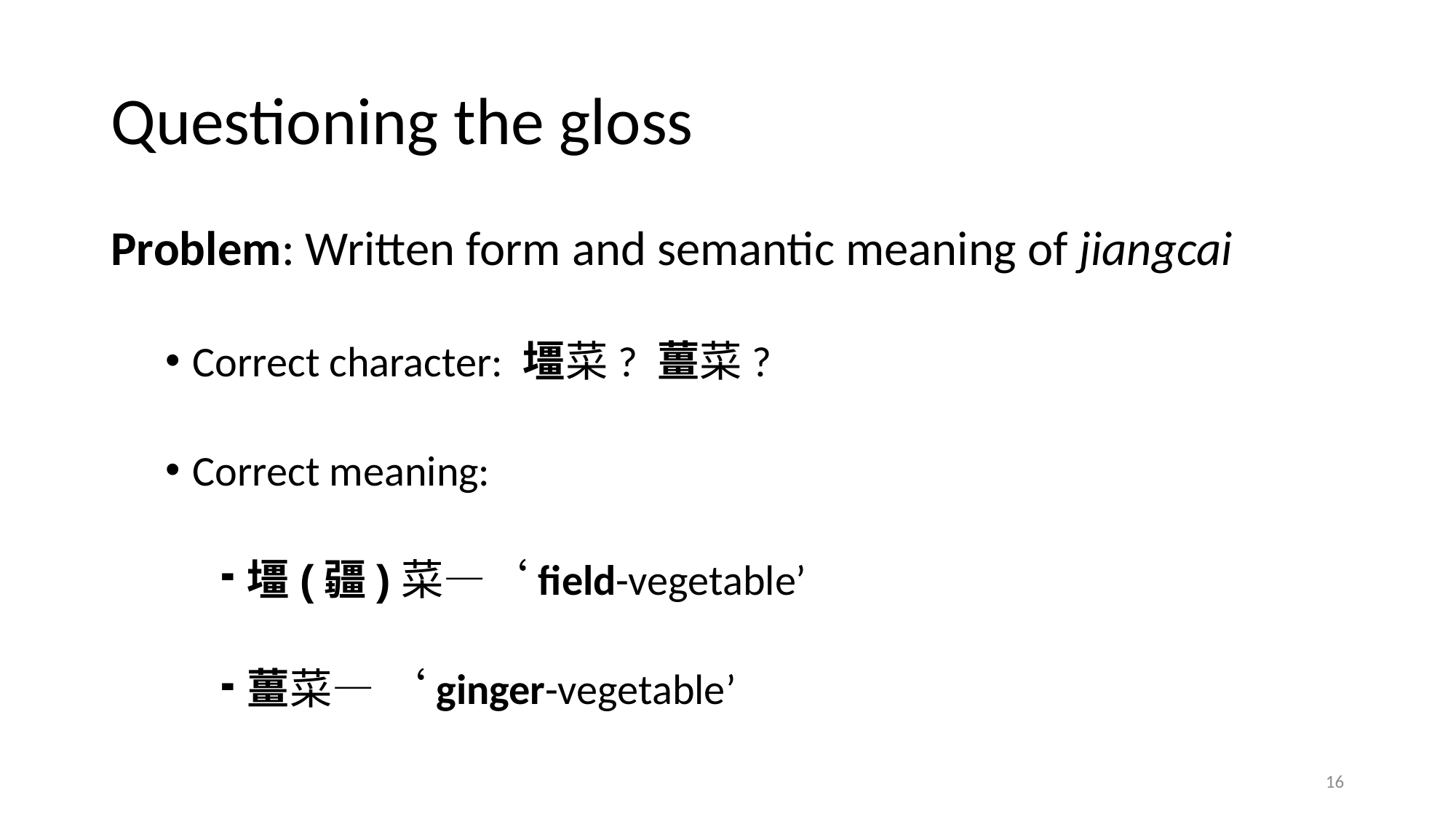

# Questioning the gloss
Problem: Written form and semantic meaning of jiangcai
Correct character: 壃菜? 薑菜?
Correct meaning:
壃(疆)菜—‘field-vegetable’
薑菜— ‘ginger-vegetable’

16